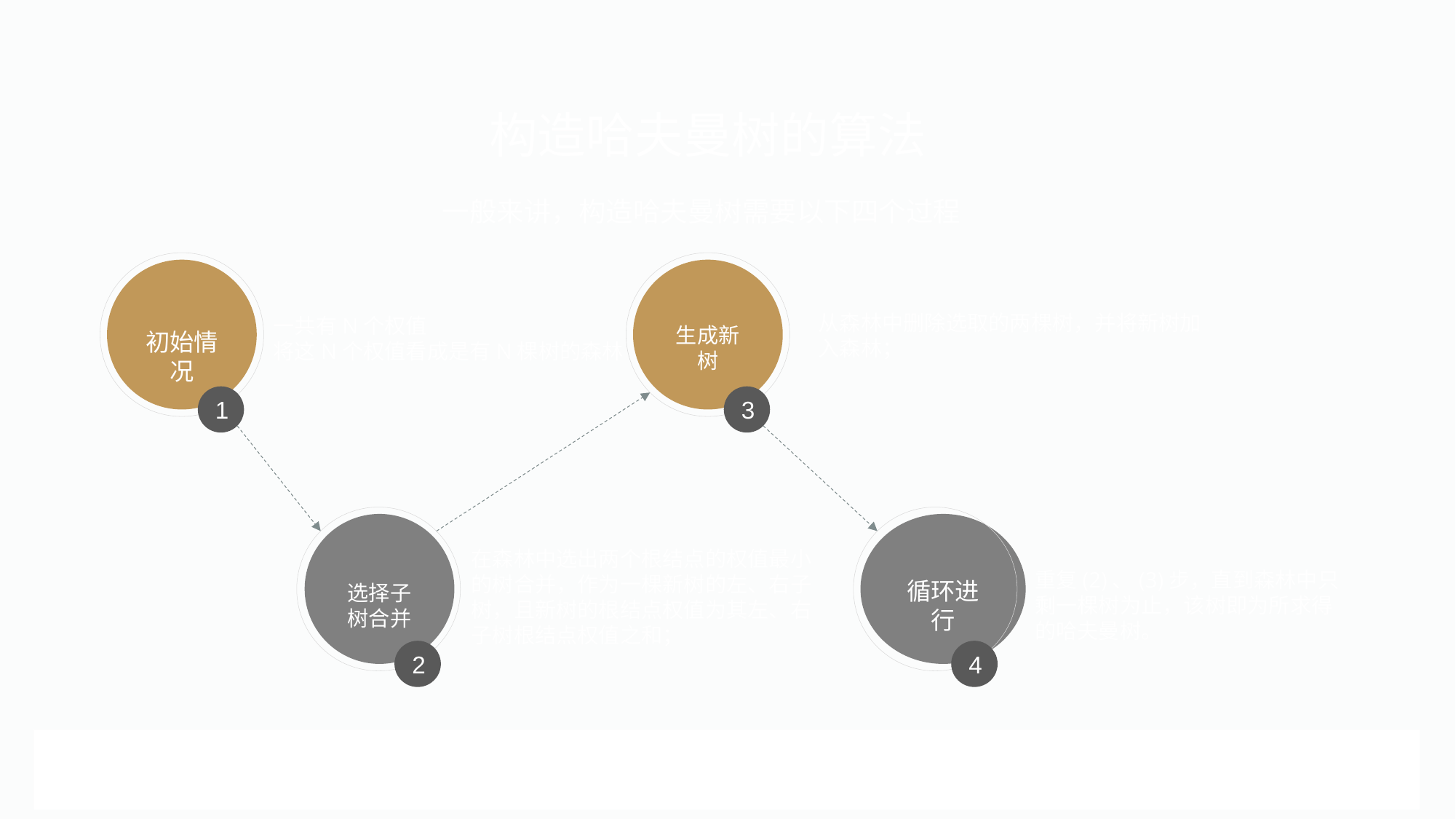

构造哈夫曼树的算法
一般来讲，构造哈夫曼树需要以下四个过程

初始情况

生成新树
从森林中删除选取的两棵树，并将新树加入森林；

一共有N个权值
将这N个权值看成是有N棵树的森林
1
3

选择子树合并

循环进行
在森林中选出两个根结点的权值最小的树合并，作为一棵新树的左、右子树，且新树的根结点权值为其左、右子树根结点权值之和；
重复(2)、(3)步，直到森林中只剩一棵树为止，该树即为所求得的哈夫曼树。
2
4

MARCULA®Business
Page Number 16
www.websitename.com